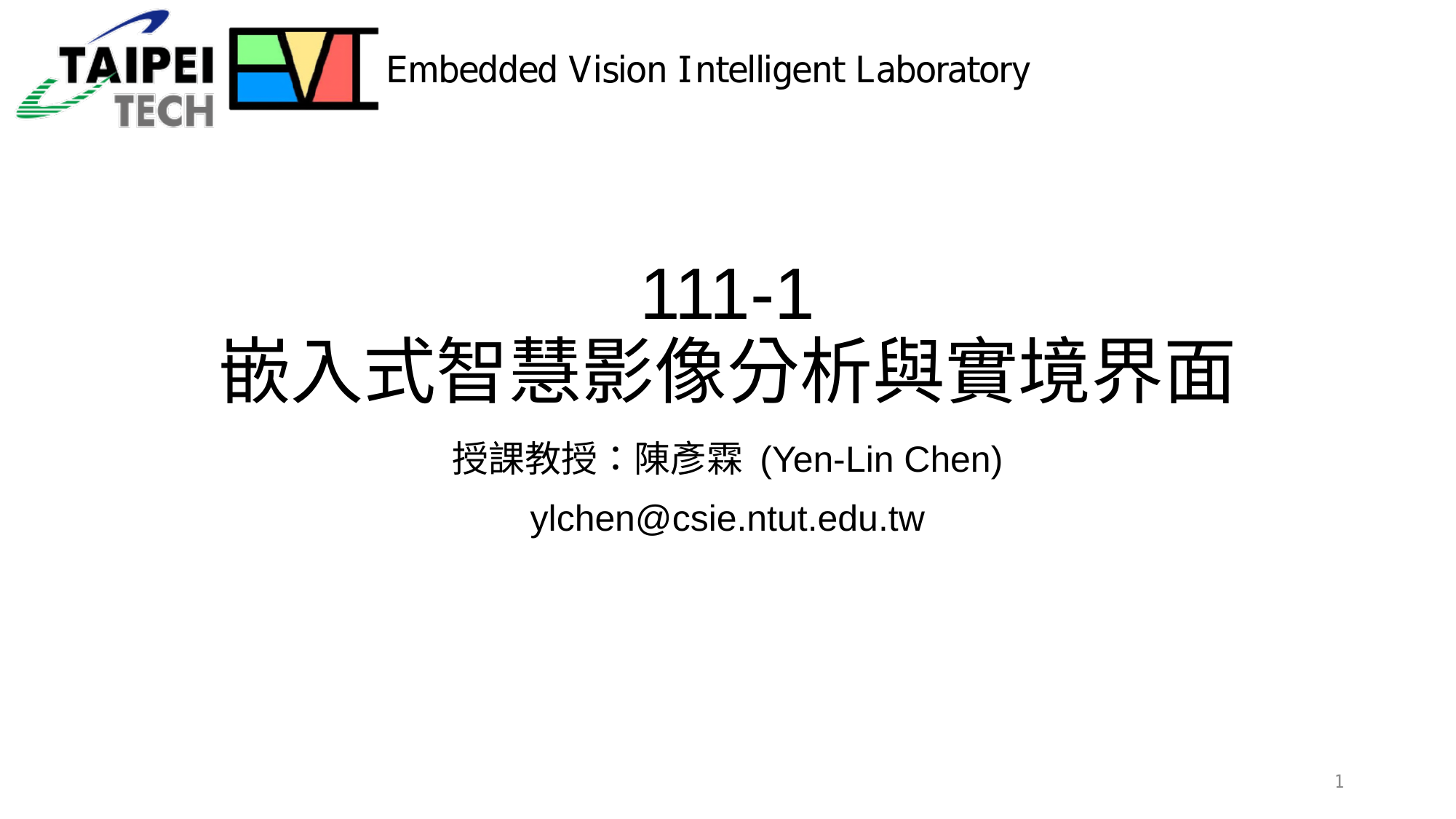

# 111-1 嵌入式智慧影像分析與實境界面
授課教授：陳彥霖 (Yen-Lin Chen)
ylchen@csie.ntut.edu.tw
1